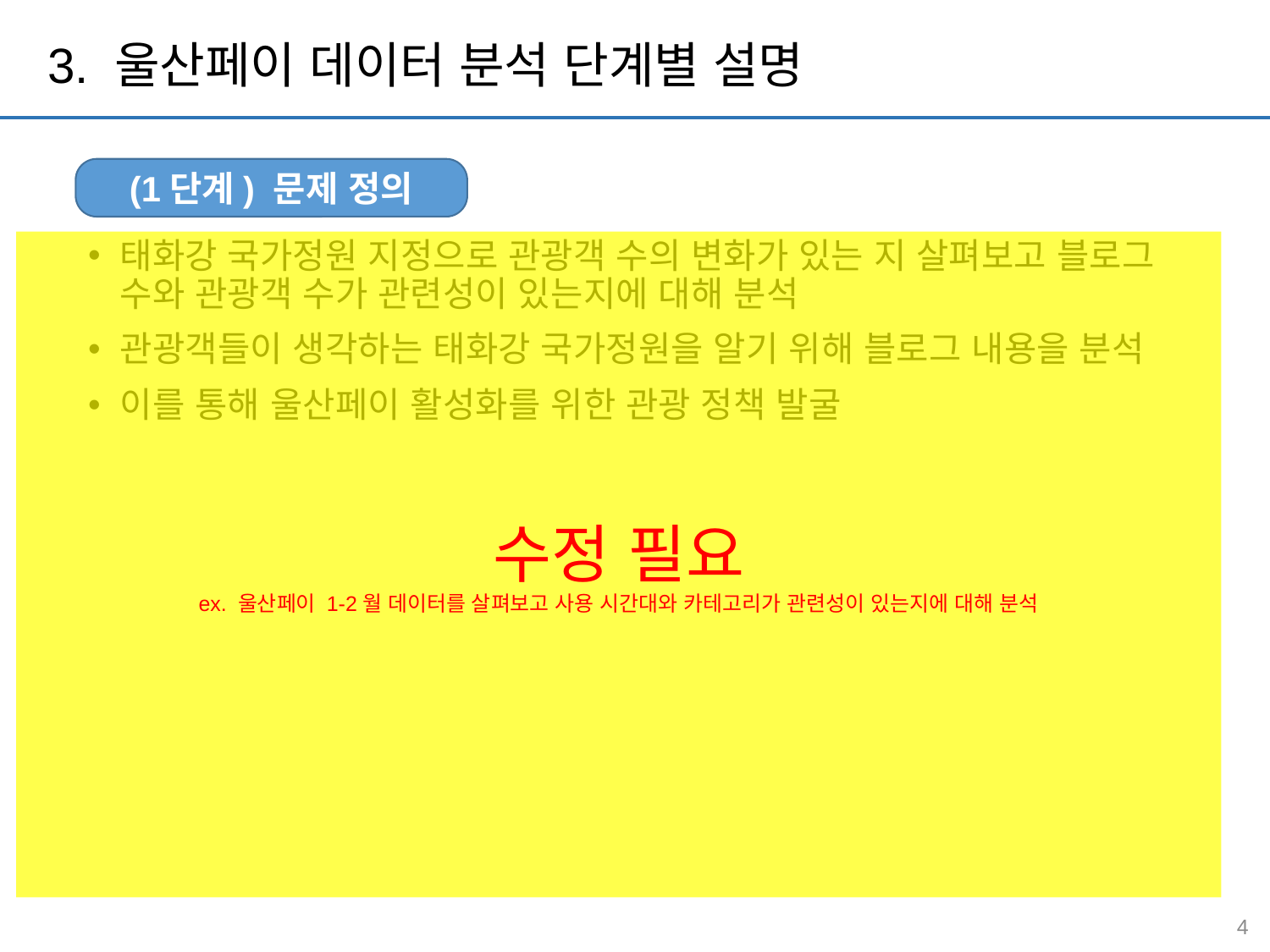

3. 울산페이 데이터 분석 단계별 설명
(1단계) 문제 정의
수정 필요
ex. 울산페이 1-2월 데이터를 살펴보고 사용 시간대와 카테고리가 관련성이 있는지에 대해 분석
태화강 국가정원 지정으로 관광객 수의 변화가 있는 지 살펴보고 블로그 수와 관광객 수가 관련성이 있는지에 대해 분석
관광객들이 생각하는 태화강 국가정원을 알기 위해 블로그 내용을 분석
이를 통해 울산페이 활성화를 위한 관광 정책 발굴